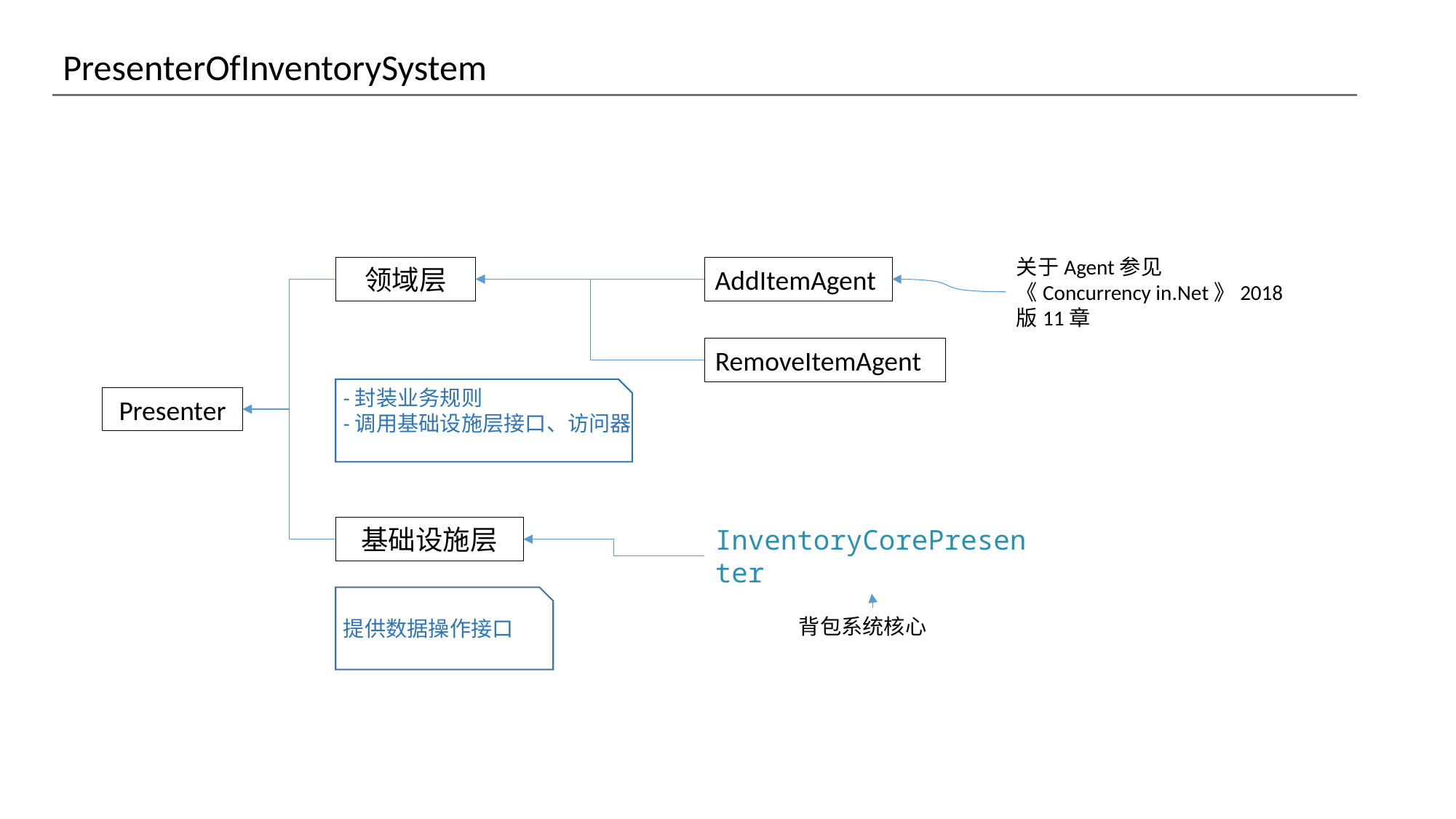

PresenterOfInventorySystem
关于Agent参见《Concurrency in.Net》2018版11章
AddItemAgent
领域层
RemoveItemAgent
-封装业务规则
-调用基础设施层接口、访问器

Presenter
基础设施层
InventoryCorePresenter

背包系统核心
提供数据操作接口